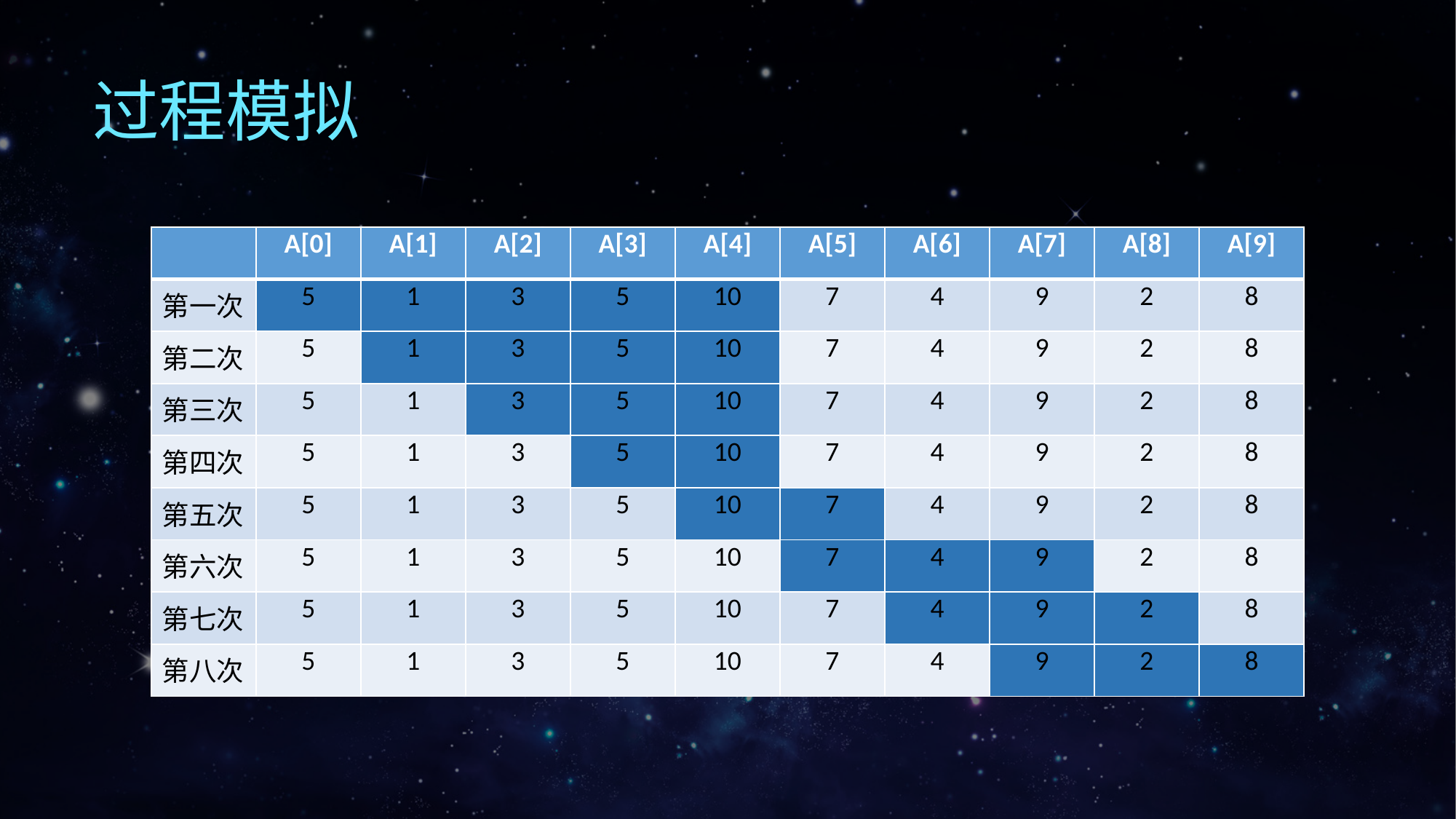

过程模拟
|  | A[0] | A[1] | A[2] | A[3] | A[4] | A[5] | A[6] | A[7] | A[8] | A[9] |
| --- | --- | --- | --- | --- | --- | --- | --- | --- | --- | --- |
| 第一次 | 5 | 1 | 3 | 5 | 10 | 7 | 4 | 9 | 2 | 8 |
| 第二次 | 5 | 1 | 3 | 5 | 10 | 7 | 4 | 9 | 2 | 8 |
| 第三次 | 5 | 1 | 3 | 5 | 10 | 7 | 4 | 9 | 2 | 8 |
| 第四次 | 5 | 1 | 3 | 5 | 10 | 7 | 4 | 9 | 2 | 8 |
| 第五次 | 5 | 1 | 3 | 5 | 10 | 7 | 4 | 9 | 2 | 8 |
| 第六次 | 5 | 1 | 3 | 5 | 10 | 7 | 4 | 9 | 2 | 8 |
| 第七次 | 5 | 1 | 3 | 5 | 10 | 7 | 4 | 9 | 2 | 8 |
| 第八次 | 5 | 1 | 3 | 5 | 10 | 7 | 4 | 9 | 2 | 8 |